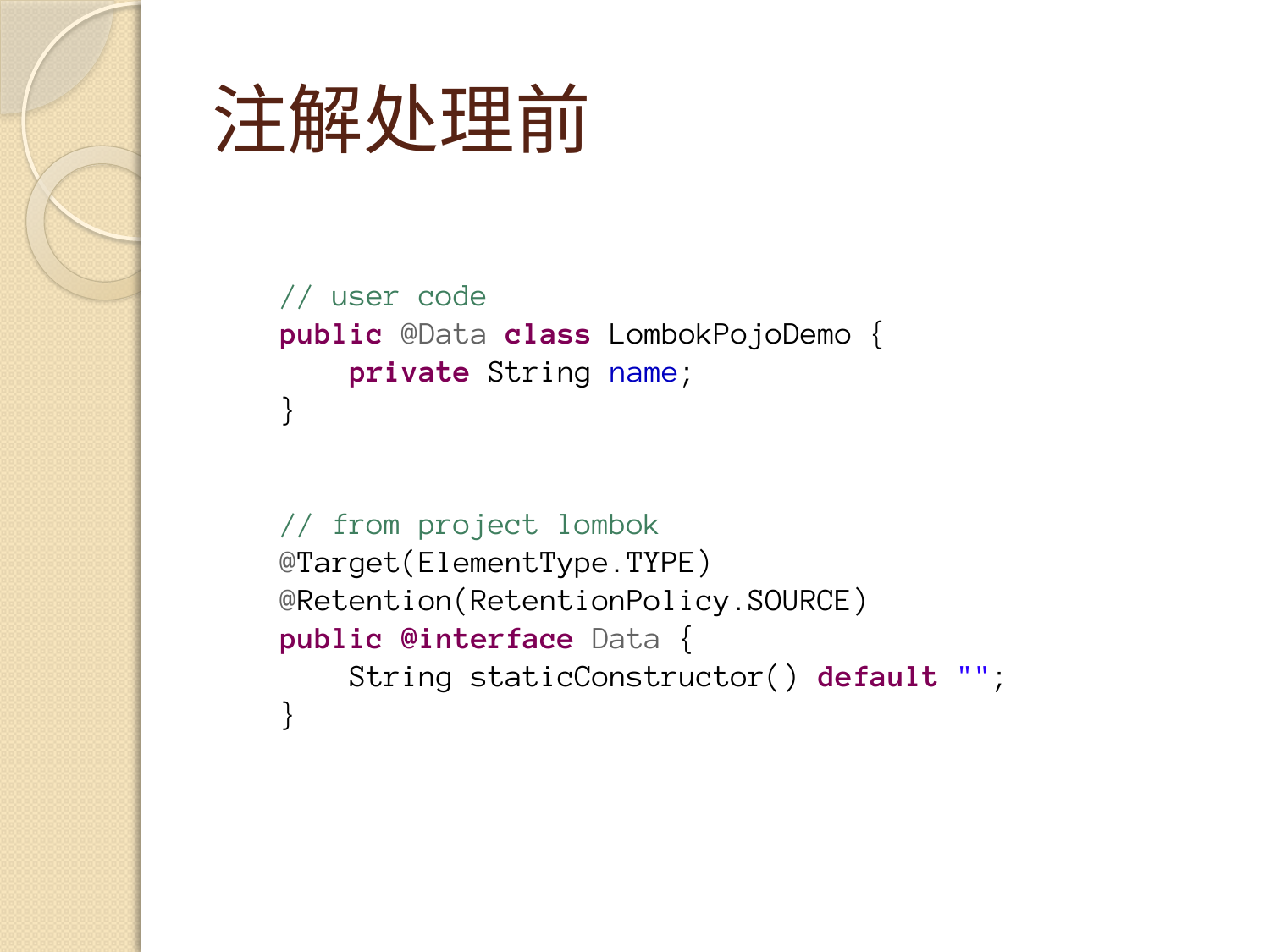

# 注解处理前
// user code
public @Data class LombokPojoDemo {
    private String name;
}

// from project lombok
@Target(ElementType.TYPE)
@Retention(RetentionPolicy.SOURCE)
public @interface Data {
    String staticConstructor() default "";
}